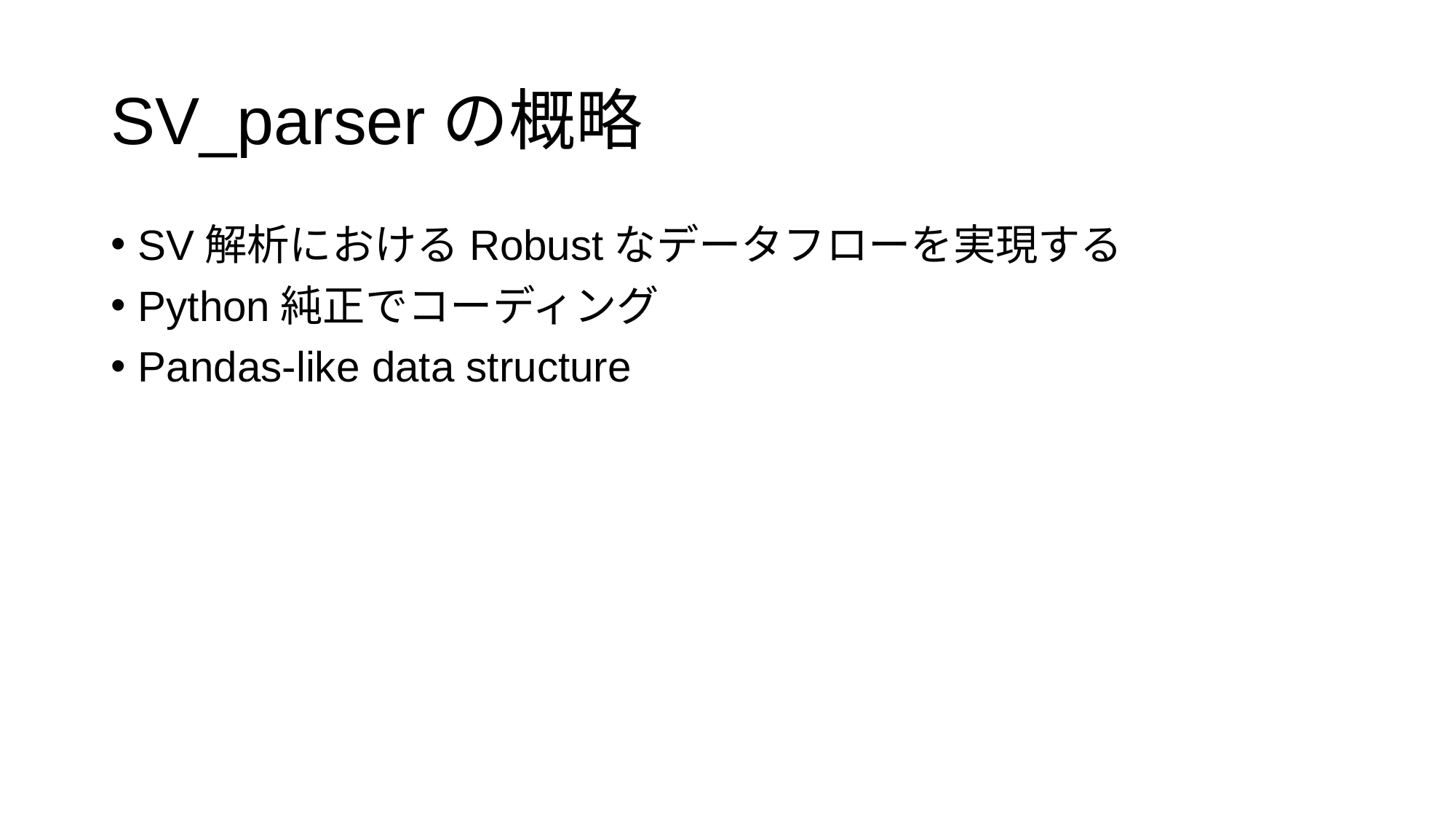

# SV_parserの概略
SV解析におけるRobustなデータフローを実現する
Python純正でコーディング
Pandas-like data structure